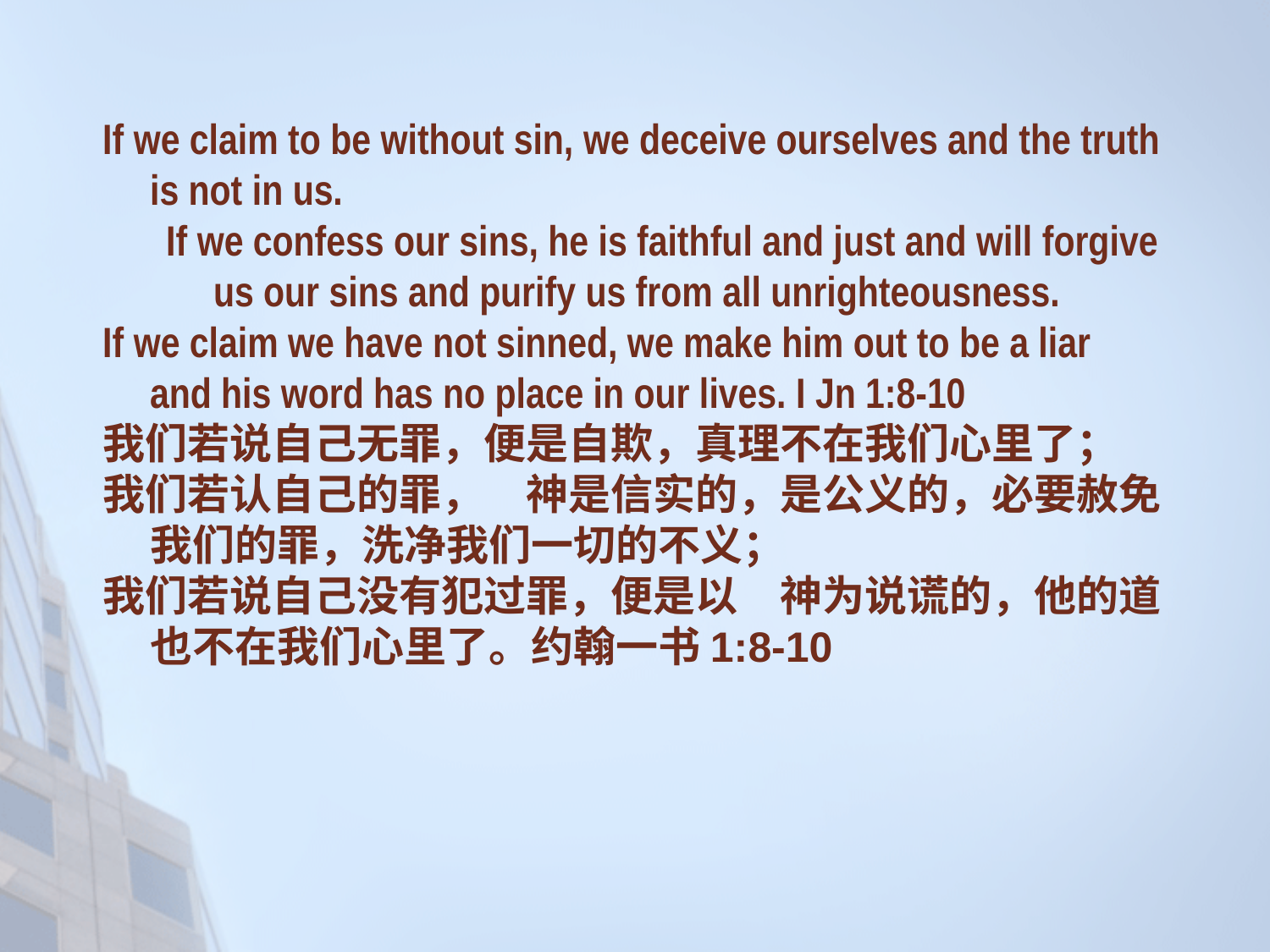

If we claim to be without sin, we deceive ourselves and the truth is not in us.
If we confess our sins, he is faithful and just and will forgive us our sins and purify us from all unrighteousness.
If we claim we have not sinned, we make him out to be a liar and his word has no place in our lives. I Jn 1:8-10
我们若说自己无罪，便是自欺，真理不在我们心里了；
我们若认自己的罪，　神是信实的，是公义的，必要赦免我们的罪，洗净我们一切的不义；
我们若说自己没有犯过罪，便是以　神为说谎的，他的道也不在我们心里了。约翰一书1:8-10